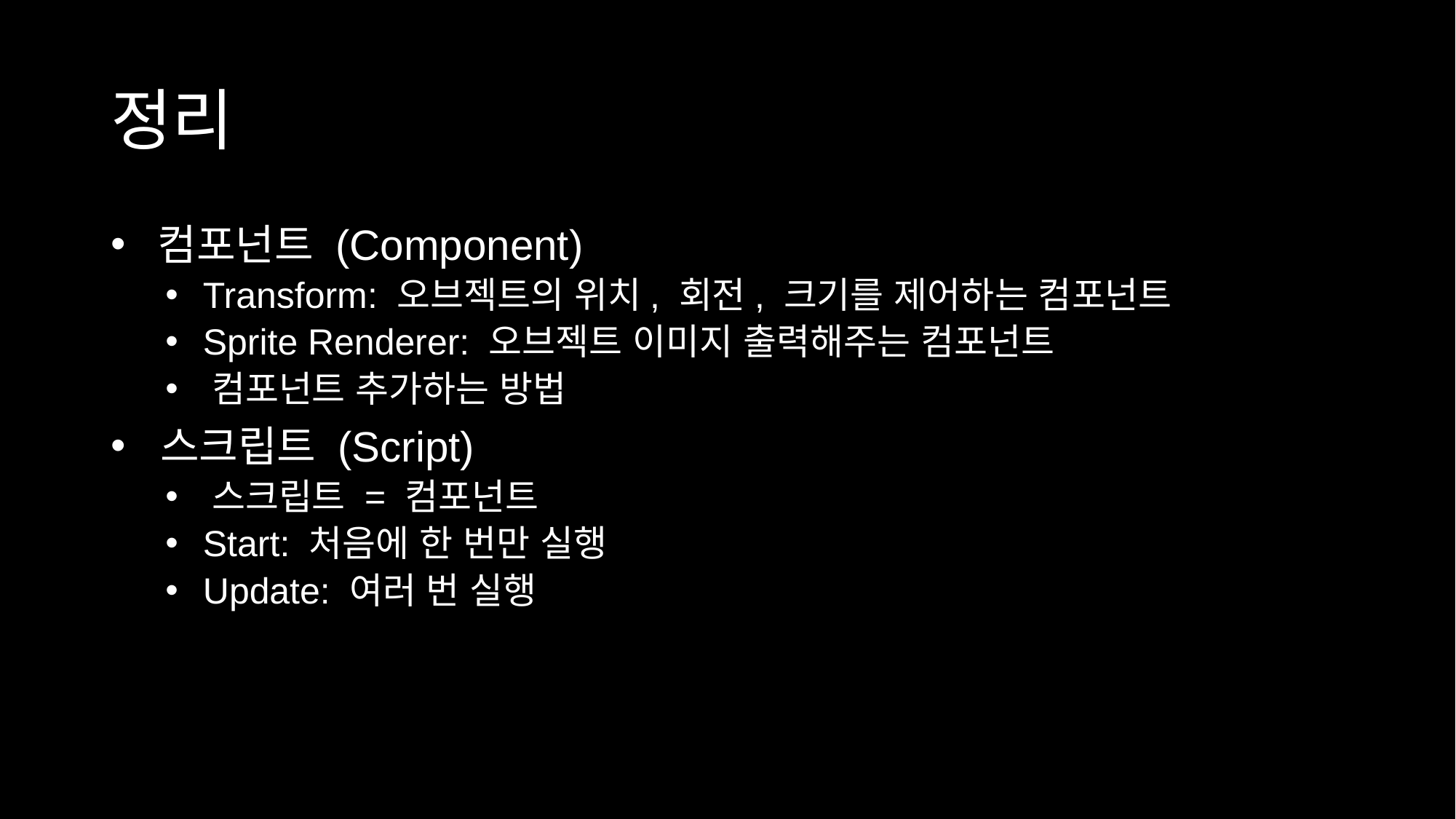

# 정리
 컴포넌트 (Component)
 Transform: 오브젝트의 위치, 회전, 크기를 제어하는 컴포넌트
 Sprite Renderer: 오브젝트 이미지 출력해주는 컴포넌트
 컴포넌트 추가하는 방법
 스크립트 (Script)
 스크립트 = 컴포넌트
 Start: 처음에 한 번만 실행
 Update: 여러 번 실행